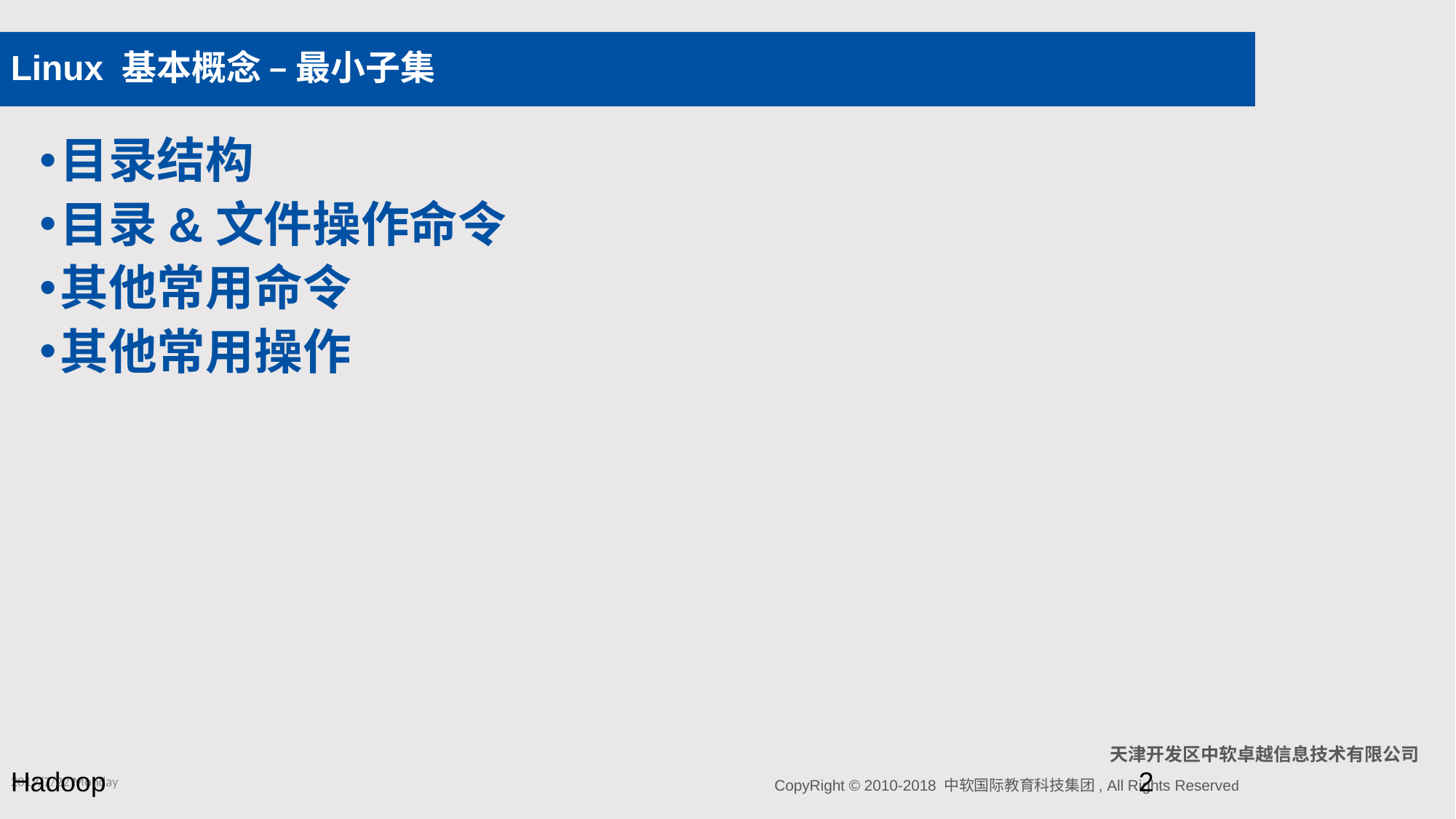

# Linux 基本概念 – 最小子集
目录结构
目录&文件操作命令
其他常用命令
其他常用操作
2019/7/22 Monday
Hadoop
2